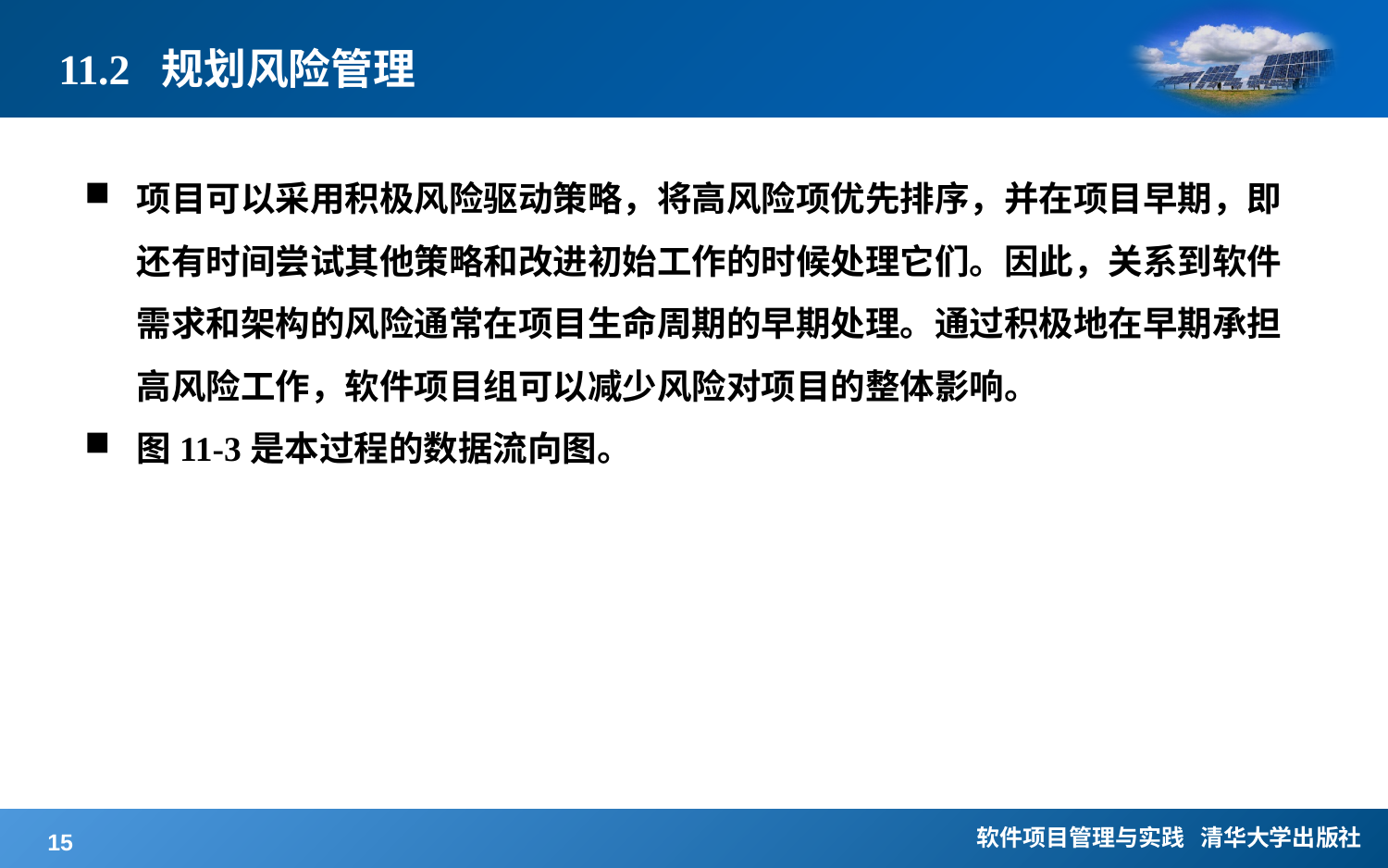

# 11.2  规划风险管理
项目可以采用积极风险驱动策略，将高风险项优先排序，并在项目早期，即还有时间尝试其他策略和改进初始工作的时候处理它们。因此，关系到软件需求和架构的风险通常在项目生命周期的早期处理。通过积极地在早期承担高风险工作，软件项目组可以减少风险对项目的整体影响。
图11-3是本过程的数据流向图。